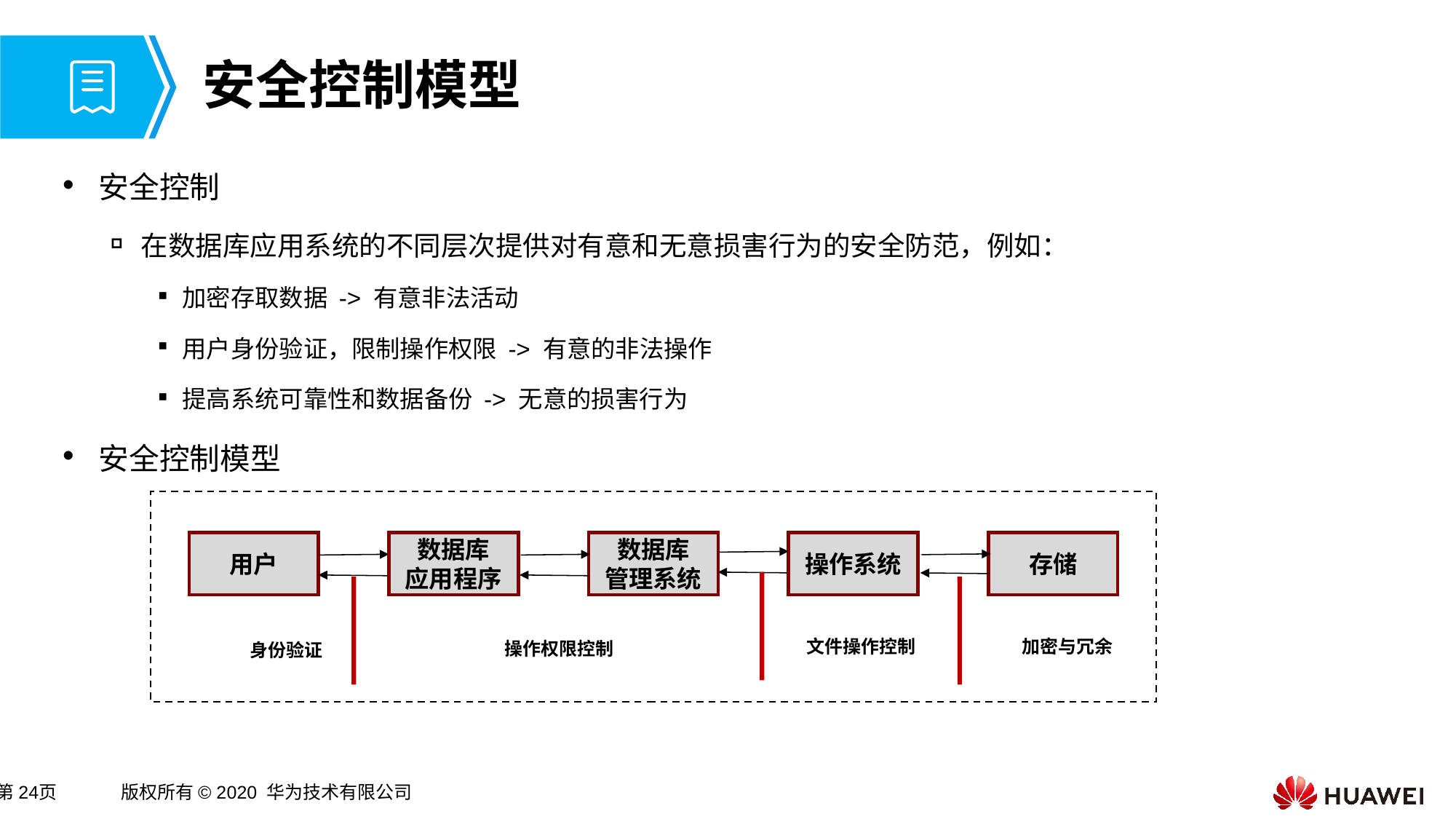

# 安全控制模型
安全控制
在数据库应用系统的不同层次提供对有意和无意损害行为的安全防范，例如：
加密存取数据 -> 有意非法活动
用户身份验证，限制操作权限 -> 有意的非法操作
提高系统可靠性和数据备份 -> 无意的损害行为
安全控制模型

用户
数据库
应用程序
数据库
管理系统
操作系统
存储

文件操作控制
加密与冗余
操作权限控制
身份验证